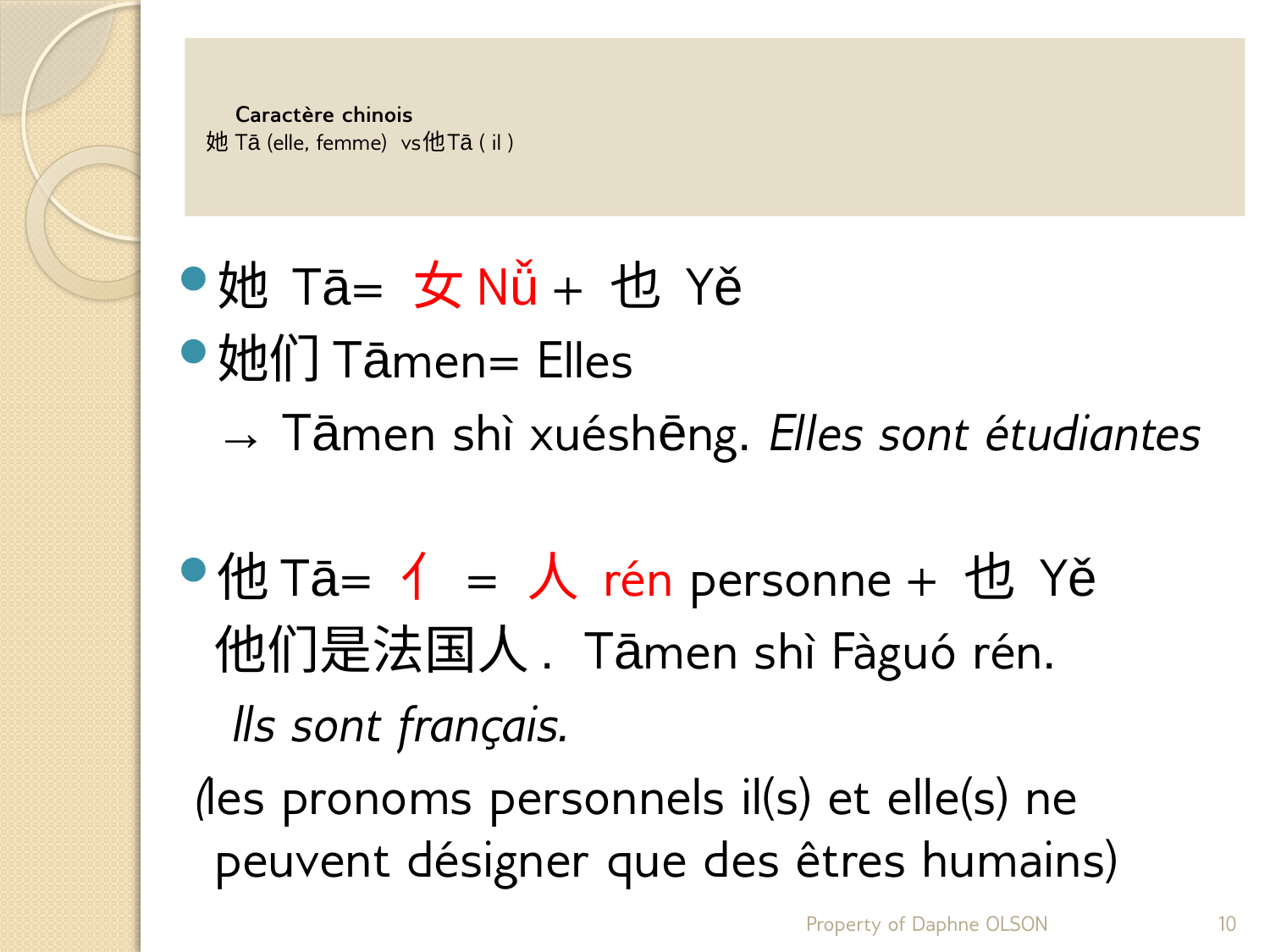

# Caractère chinois 她 Tā (elle, femme)  vs他Tā ( il )
她 Tā= 女Nǚ + 也 Yě
她们Tāmen= Elles
	→ Tāmen shì xuéshēng. Elles sont étudiantes

他Tā= 亻= 人 rén personne + 也 Yě
	他们是法国人.  Tāmen shì Fàguó rén.
	 Ils sont français.
 (les pronoms personnels il(s) et elle(s) ne peuvent désigner que des êtres humains)
Property of Daphne OLSON
10